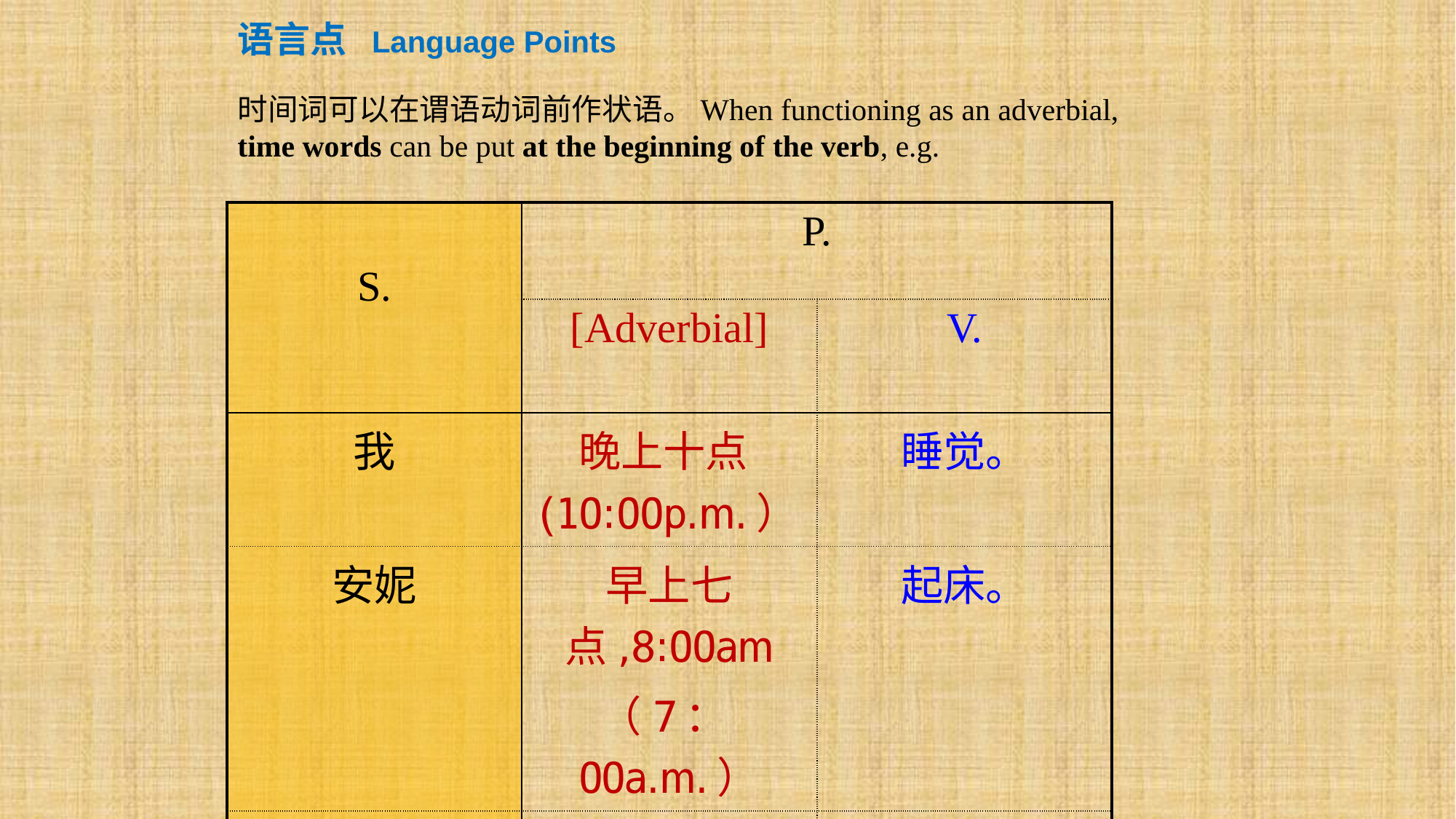

语言点  Language Points
时间词可以在谓语动词前作状语。When functioning as an adverbial, time words can be put at the beginning of the verb, e.g.
| S. | P. |  |
| --- | --- | --- |
|  | [Adverbial] | V. |
| 我 | 晚上十点(10:00p.m.） | 睡觉。 |
| 安妮 | 早上七点,8:00am （7：00a.m.） | 起床。 |
| 你们 | 星期五,一月份 （Friday） | 有课吗？ |